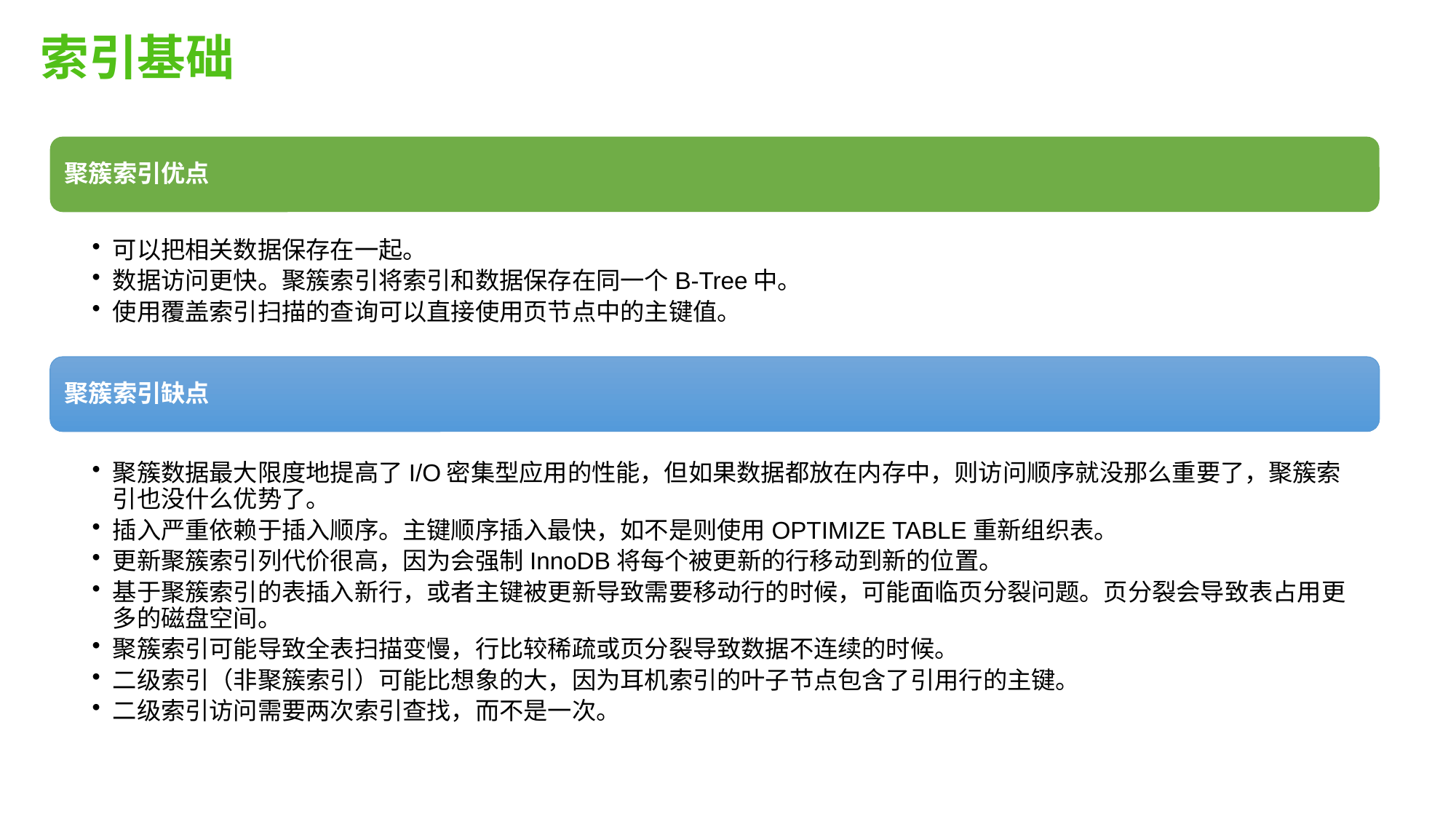

索引基础
聚簇索引优点
可以把相关数据保存在一起。
数据访问更快。聚簇索引将索引和数据保存在同一个B-Tree中。
使用覆盖索引扫描的查询可以直接使用页节点中的主键值。

聚簇索引缺点
聚簇数据最大限度地提高了I/O密集型应用的性能，但如果数据都放在内存中，则访问顺序就没那么重要了，聚簇索引也没什么优势了。
插入严重依赖于插入顺序。主键顺序插入最快，如不是则使用OPTIMIZE TABLE重新组织表。
更新聚簇索引列代价很高，因为会强制InnoDB将每个被更新的行移动到新的位置。
基于聚簇索引的表插入新行，或者主键被更新导致需要移动行的时候，可能面临页分裂问题。页分裂会导致表占用更多的磁盘空间。
聚簇索引可能导致全表扫描变慢，行比较稀疏或页分裂导致数据不连续的时候。
二级索引（非聚簇索引）可能比想象的大，因为耳机索引的叶子节点包含了引用行的主键。
二级索引访问需要两次索引查找，而不是一次。